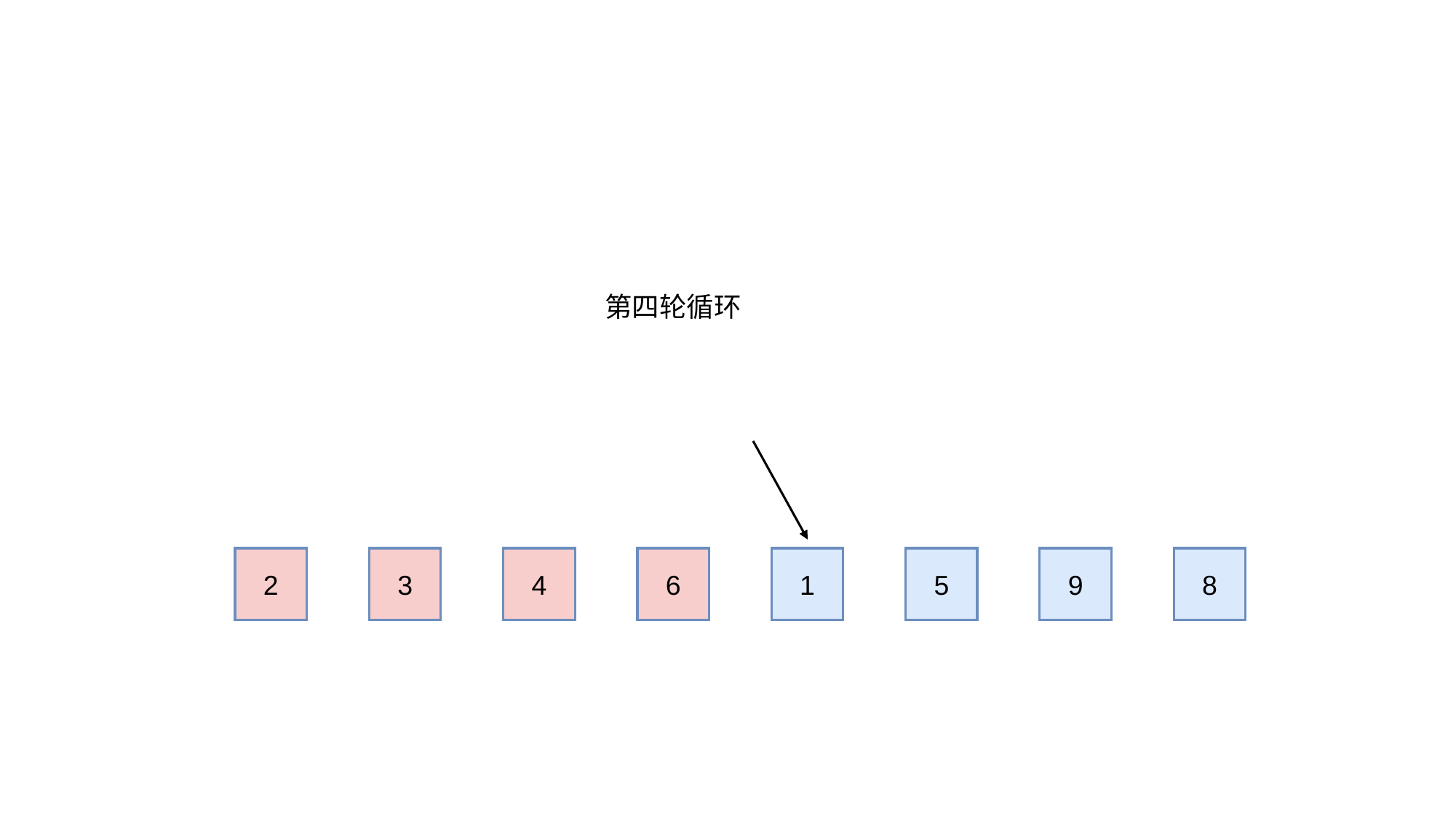

第四轮循环
4
3
6
9
8
5
1
2